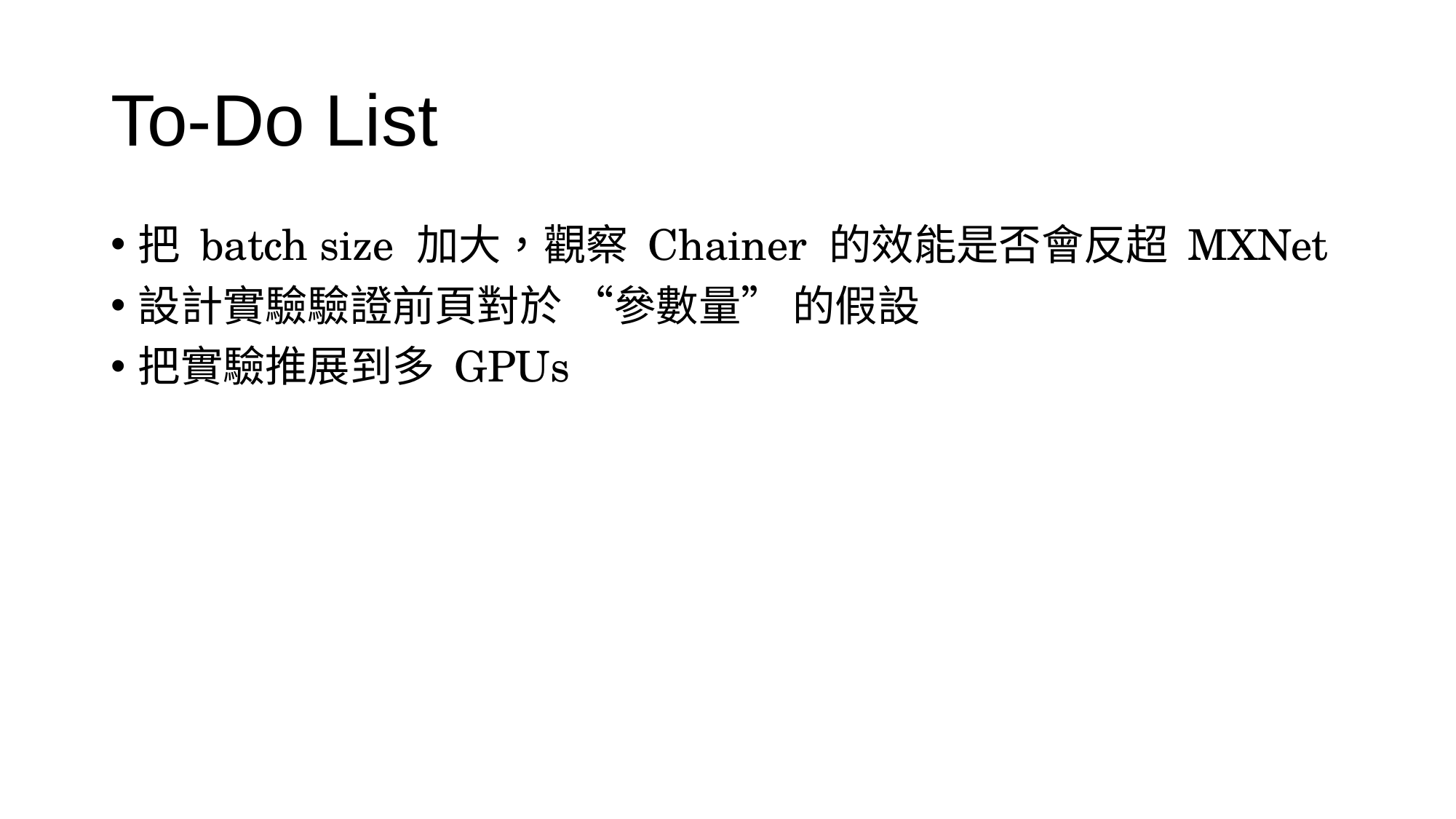

# To-Do List
把 batch size 加大，觀察 Chainer 的效能是否會反超 MXNet
設計實驗驗證前頁對於 “參數量” 的假設
把實驗推展到多 GPUs